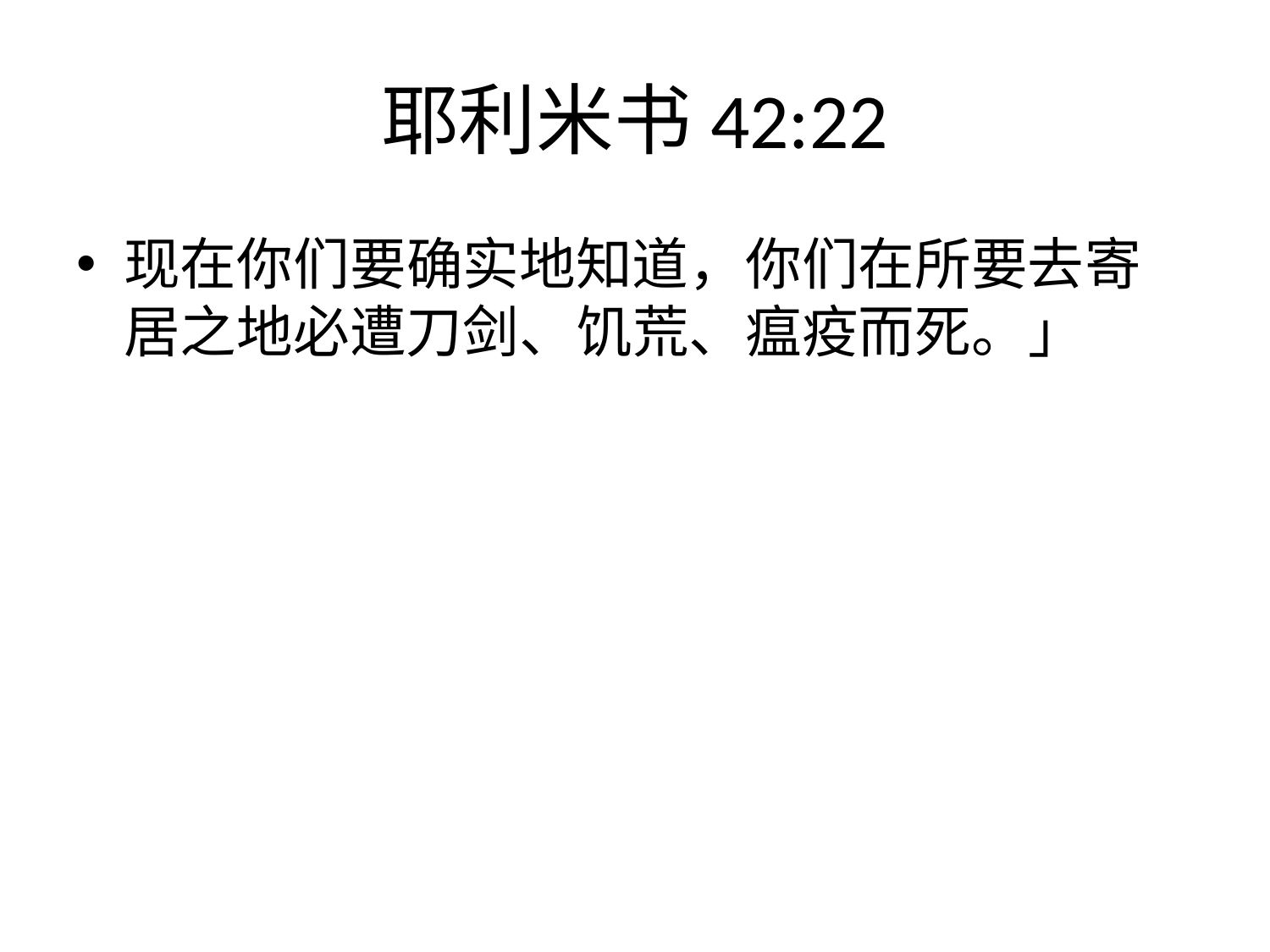

# 耶利米书42:22
现在你们要确实地知道，你们在所要去寄居之地必遭刀剑、饥荒、瘟疫而死。」